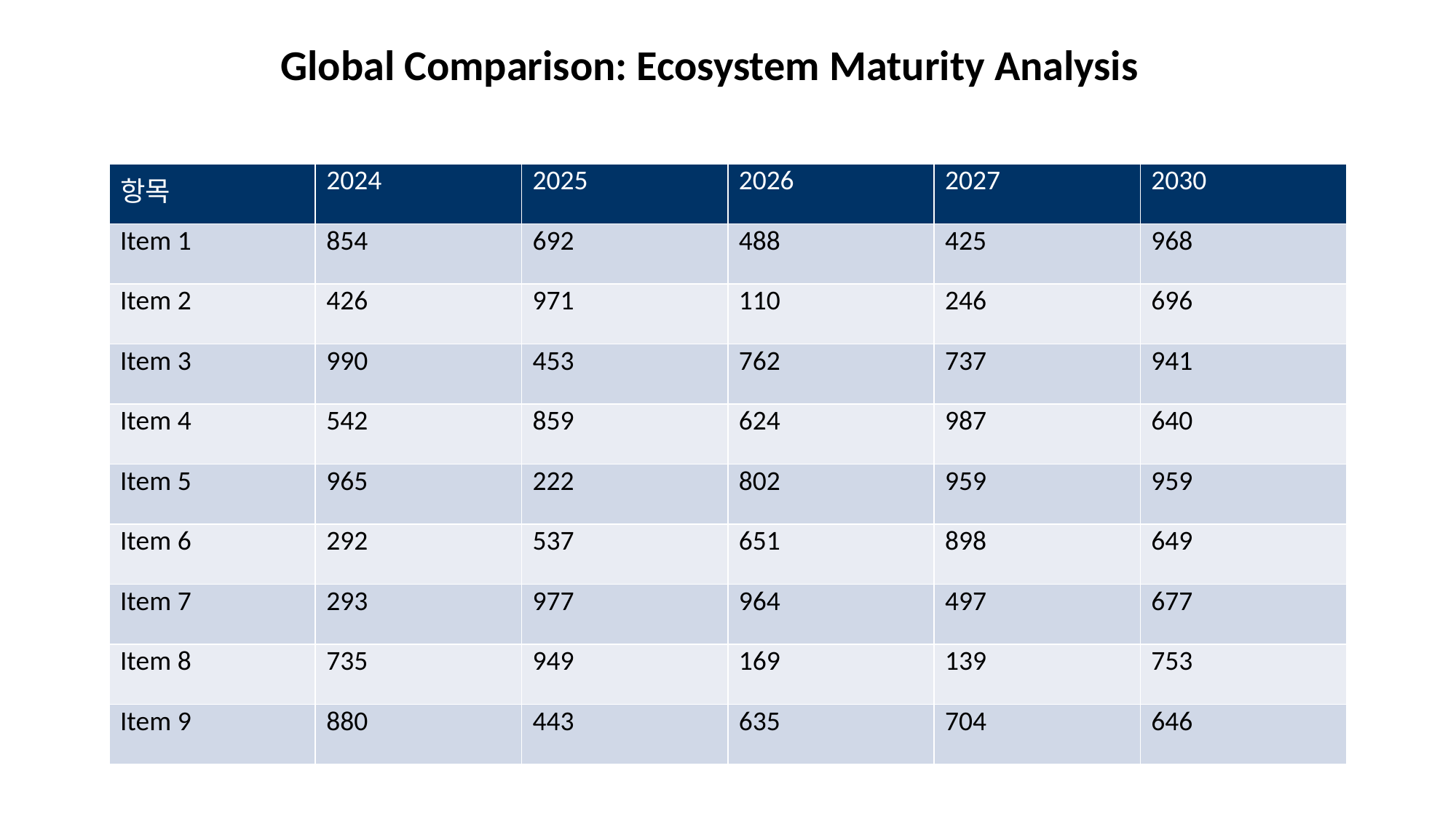

Global Comparison: Ecosystem Maturity Analysis
#
| 항목 | 2024 | 2025 | 2026 | 2027 | 2030 |
| --- | --- | --- | --- | --- | --- |
| Item 1 | 854 | 692 | 488 | 425 | 968 |
| Item 2 | 426 | 971 | 110 | 246 | 696 |
| Item 3 | 990 | 453 | 762 | 737 | 941 |
| Item 4 | 542 | 859 | 624 | 987 | 640 |
| Item 5 | 965 | 222 | 802 | 959 | 959 |
| Item 6 | 292 | 537 | 651 | 898 | 649 |
| Item 7 | 293 | 977 | 964 | 497 | 677 |
| Item 8 | 735 | 949 | 169 | 139 | 753 |
| Item 9 | 880 | 443 | 635 | 704 | 646 |